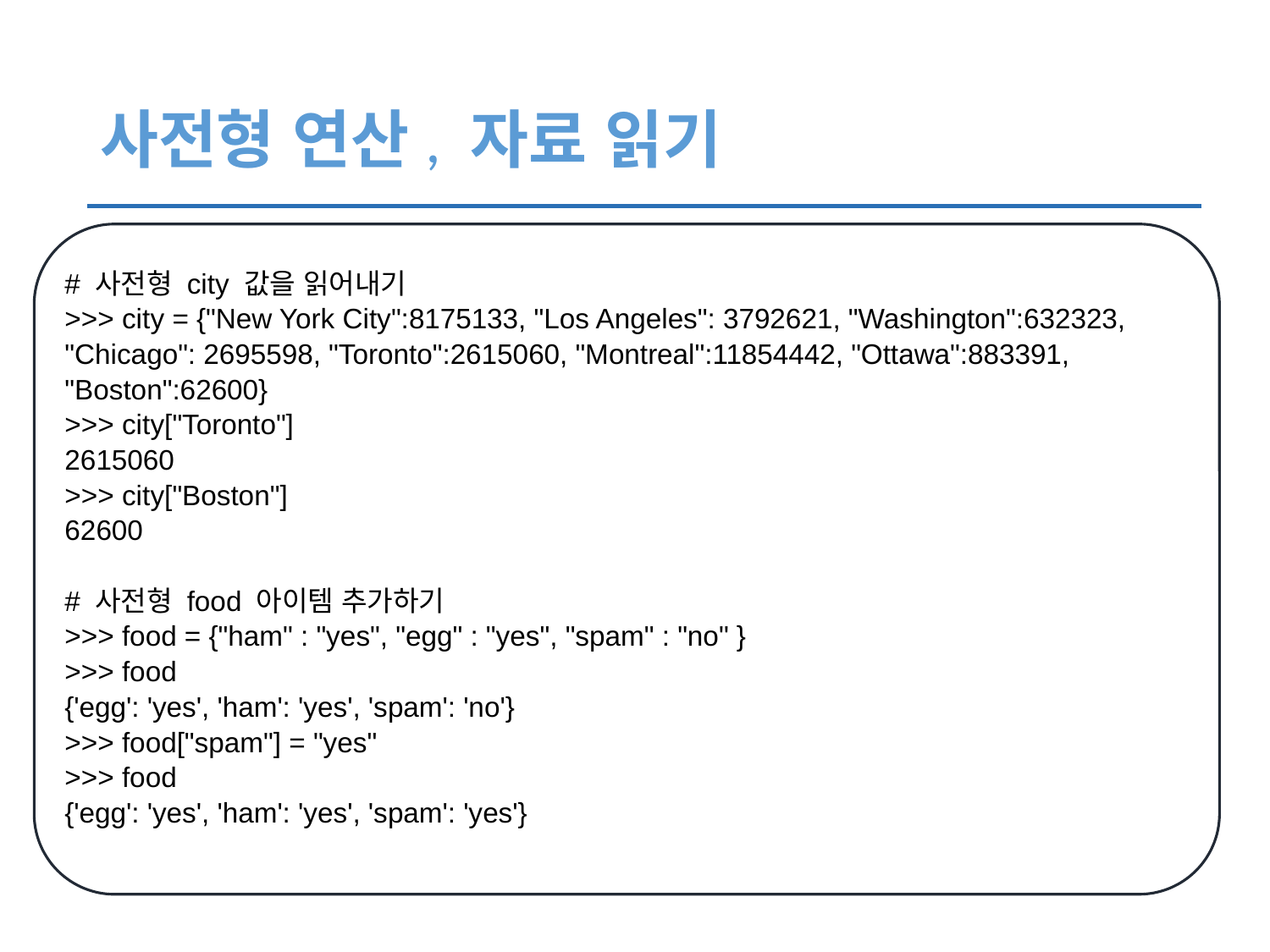

# 사전형 연산, 자료 읽기

# 사전형 city 값을 읽어내기
>>> city = {"New York City":8175133, "Los Angeles": 3792621, "Washington":632323, "Chicago": 2695598, "Toronto":2615060, "Montreal":11854442, "Ottawa":883391, "Boston":62600}
>>> city["Toronto"]
2615060
>>> city["Boston"]
62600

# 사전형 food 아이템 추가하기
>>> food = {"ham" : "yes", "egg" : "yes", "spam" : "no" }
>>> food
{'egg': 'yes', 'ham': 'yes', 'spam': 'no'}
>>> food["spam"] = "yes"
>>> food
{'egg': 'yes', 'ham': 'yes', 'spam': 'yes'}